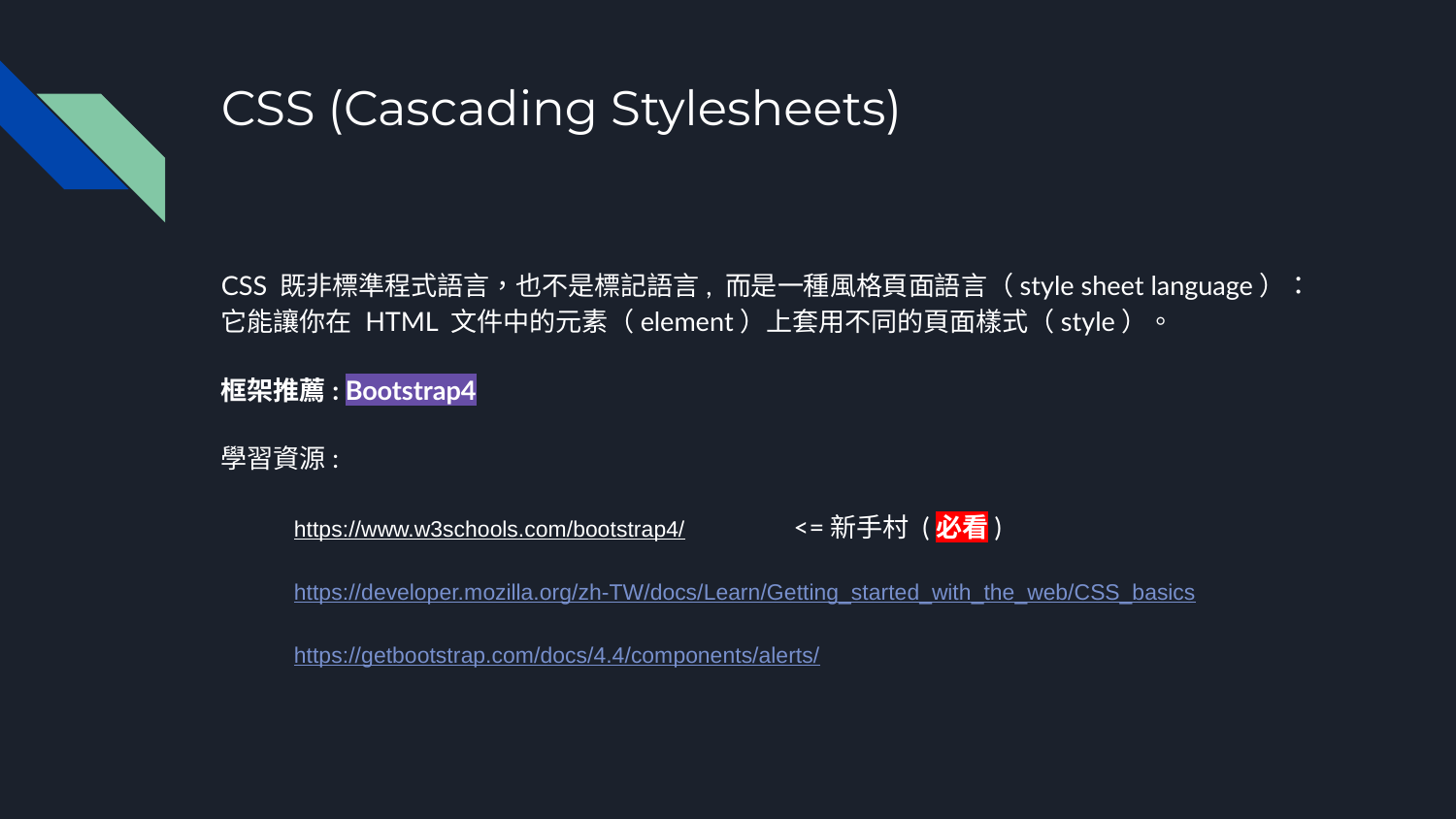

# CSS (Cascading Stylesheets)
CSS 既非標準程式語言，也不是標記語言, 而是一種風格頁面語言（style sheet language）：它能讓你在 HTML 文件中的元素（element）上套用不同的頁面樣式（style）。
框架推薦: Bootstrap4
學習資源:
https://www.w3schools.com/bootstrap4/                <=新手村 (必看)
https://developer.mozilla.org/zh-TW/docs/Learn/Getting_started_with_the_web/CSS_basics
https://getbootstrap.com/docs/4.4/components/alerts/